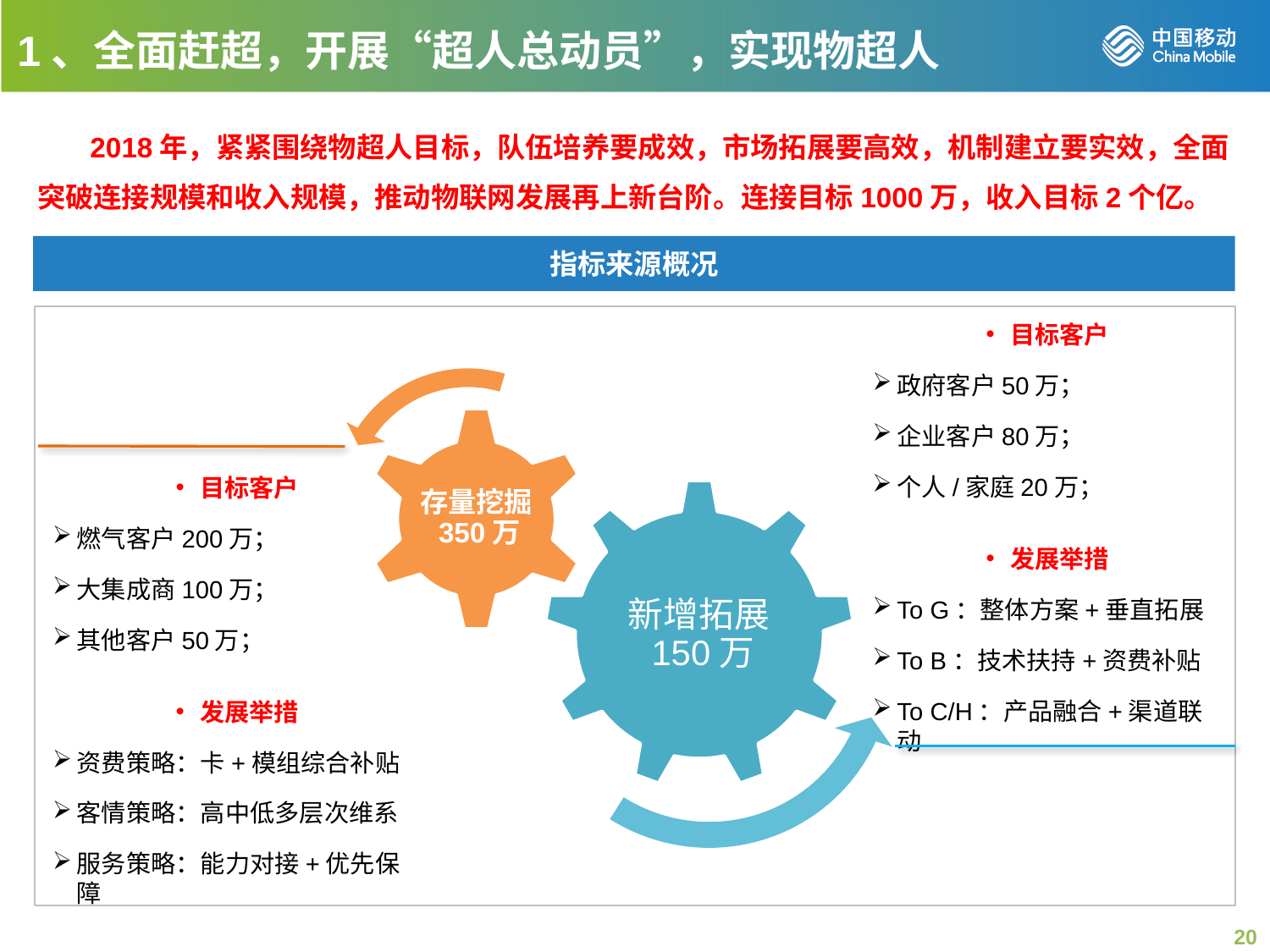

1、全面赶超，开展“超人总动员”，实现物超人
  2018年，紧紧围绕物超人目标，队伍培养要成效，市场拓展要高效，机制建立要实效，全面突破连接规模和收入规模，推动物联网发展再上新台阶。连接目标1000万，收入目标2个亿。
指标来源概况

目标客户
政府客户50万；
企业客户80万；
个人/家庭20万；
发展举措
To G：整体方案+垂直拓展
To B：技术扶持+资费补贴
To C/H：产品融合+渠道联动

存量挖掘350万

新增拓展150万
目标客户
燃气客户200万；
大集成商100万；
其他客户50万；
发展举措
资费策略：卡+模组综合补贴
客情策略：高中低多层次维系
服务策略：能力对接+优先保障